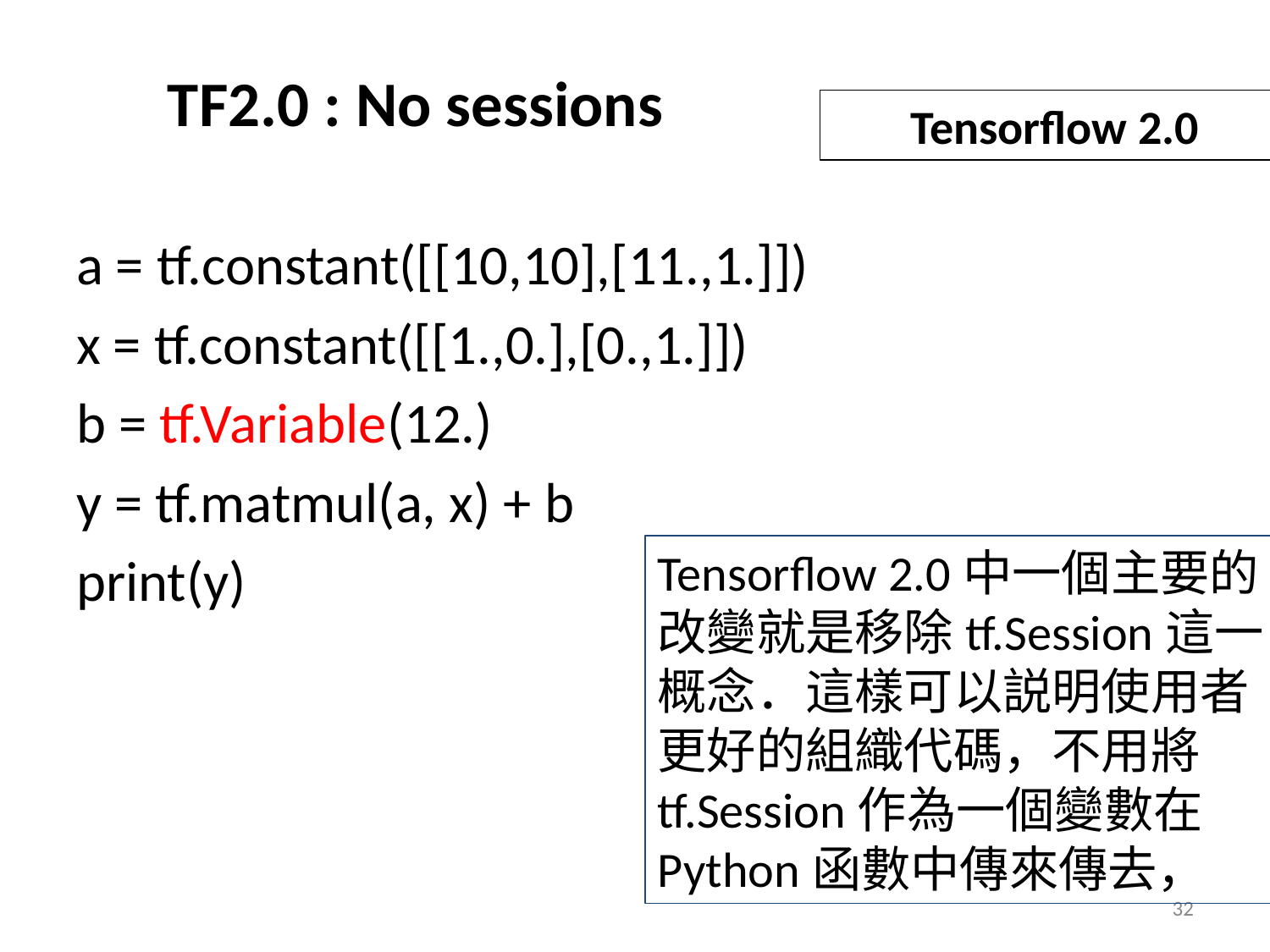

TF2.0 : No sessions
# Tensorflow 2.0
a = tf.constant([[10,10],[11.,1.]])
x = tf.constant([[1.,0.],[0.,1.]])
b = tf.Variable(12.)
y = tf.matmul(a, x) + b
print(y)
Tensorflow 2.0中一個主要的改變就是移除tf.Session這一概念．這樣可以説明使用者更好的組織代碼，不用將tf.Session作為一個變數在Python函數中傳來傳去，
32